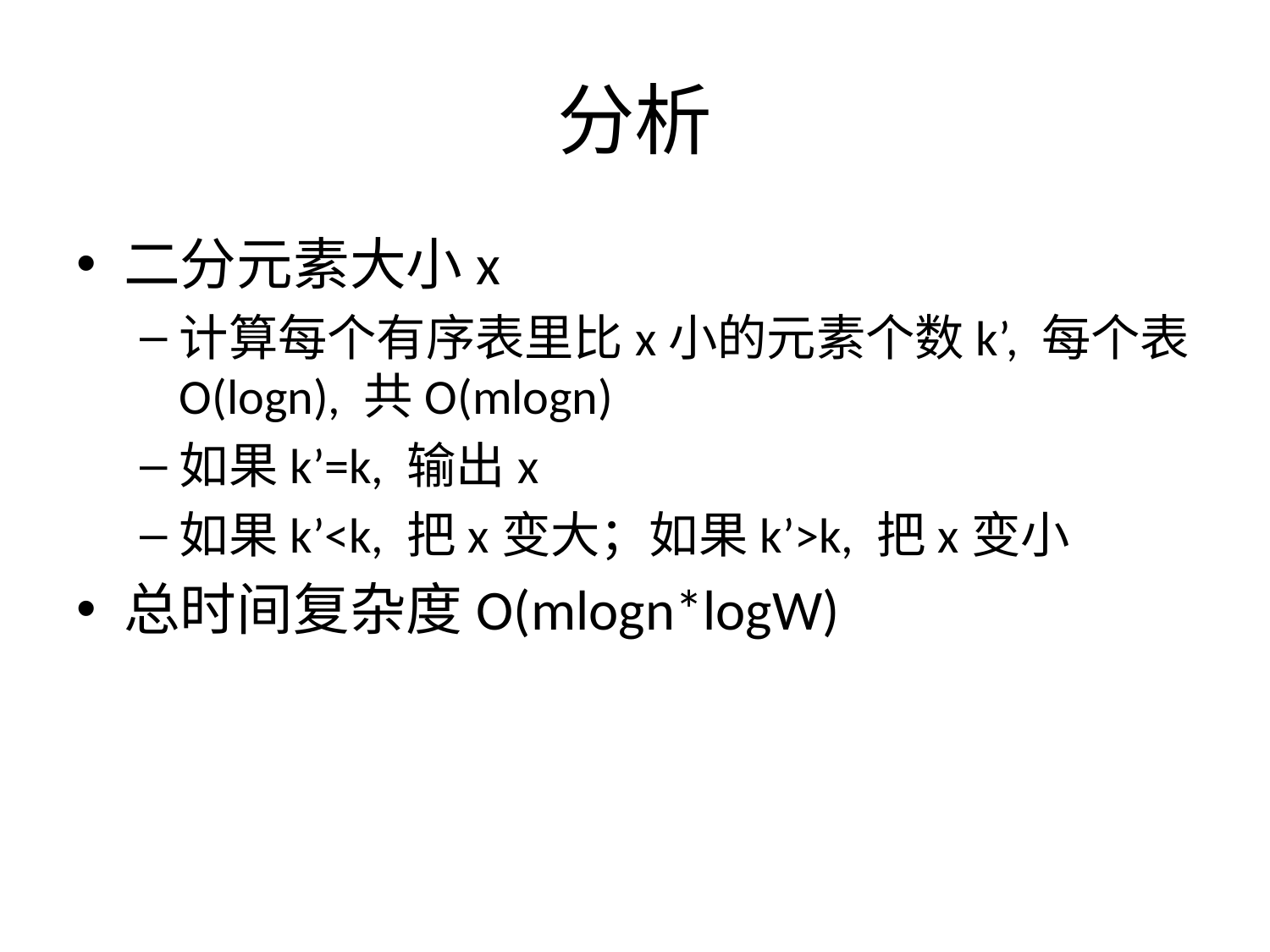

# 分析
二分元素大小x
计算每个有序表里比x小的元素个数k’, 每个表O(logn), 共O(mlogn)
如果k’=k, 输出x
如果k’<k, 把x变大；如果k’>k, 把x变小
总时间复杂度O(mlogn*logW)